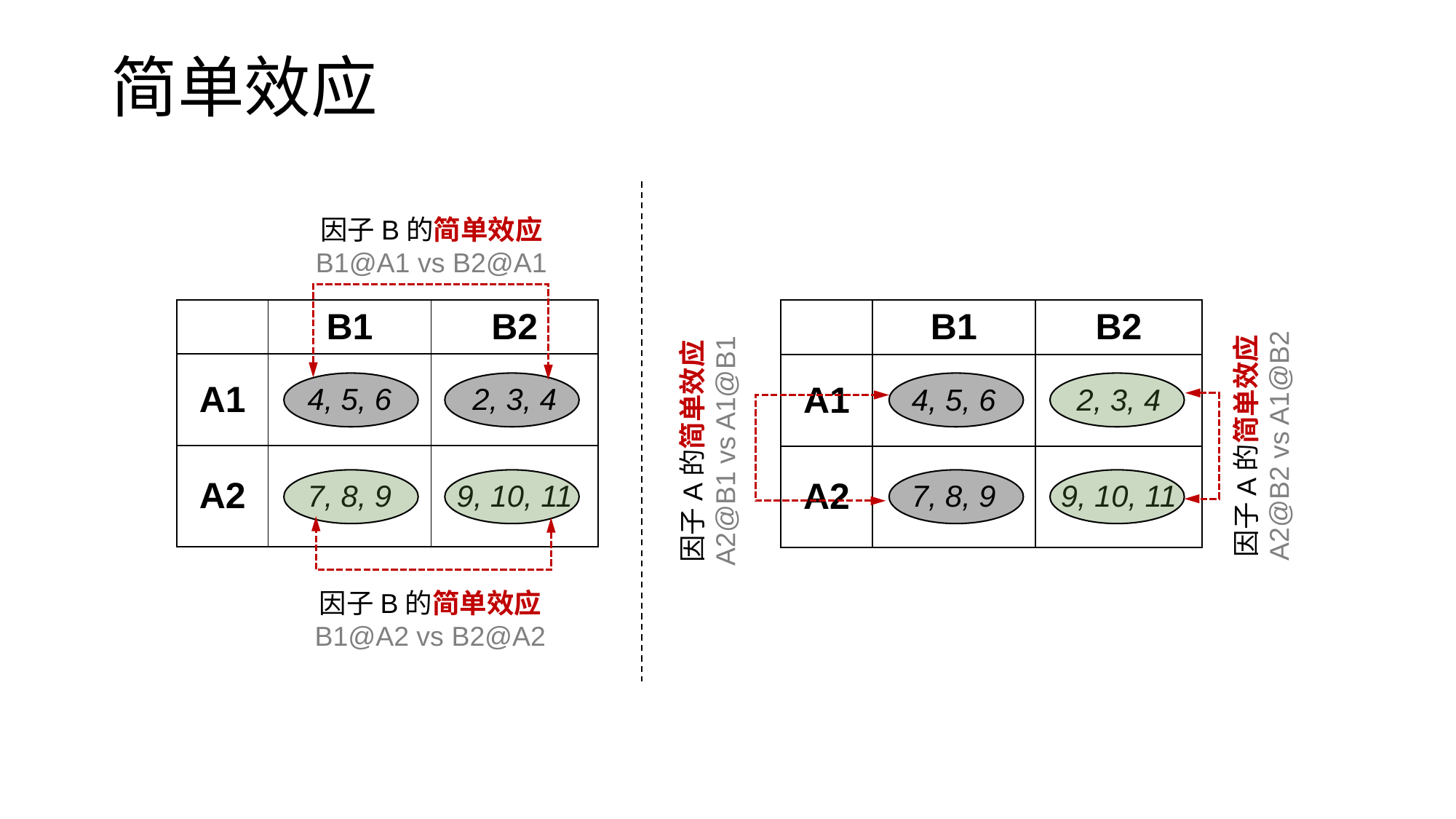

# 简单效应
因子B的简单效应
B1@A1 vs B2@A1

|  | B1 | B2 |
| --- | --- | --- |
| A1 | 4, 5, 6 | 2, 3, 4 |
| A2 | 7, 8, 9 | 9, 10, 11 |
|  | B1 | B2 |
| --- | --- | --- |
| A1 | 4, 5, 6 | 2, 3, 4 |
| A2 | 7, 8, 9 | 9, 10, 11 |

因子A的简单效应
A2@B2 vs A1@B2
因子A的简单效应
A2@B1 vs A1@B1

因子B的简单效应
B1@A2 vs B2@A2